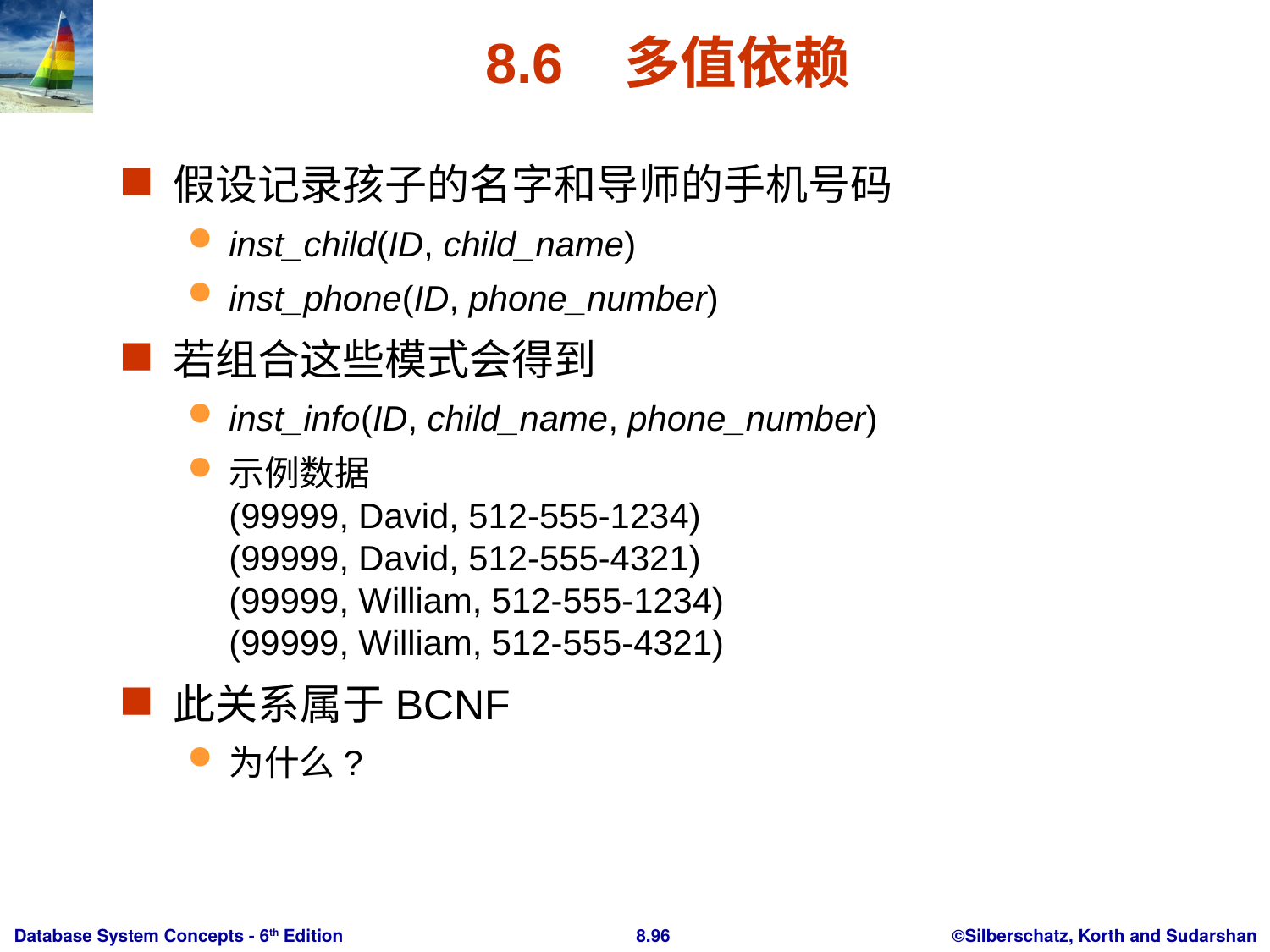

# 8.6   多值依赖
假设记录孩子的名字和导师的手机号码
inst_child(ID, child_name)
inst_phone(ID, phone_number)
若组合这些模式会得到
inst_info(ID, child_name, phone_number)
示例数据
(99999, David, 512-555-1234)
(99999, David, 512-555-4321)
(99999, William, 512-555-1234)
(99999, William, 512-555-4321)
此关系属于BCNF
为什么?